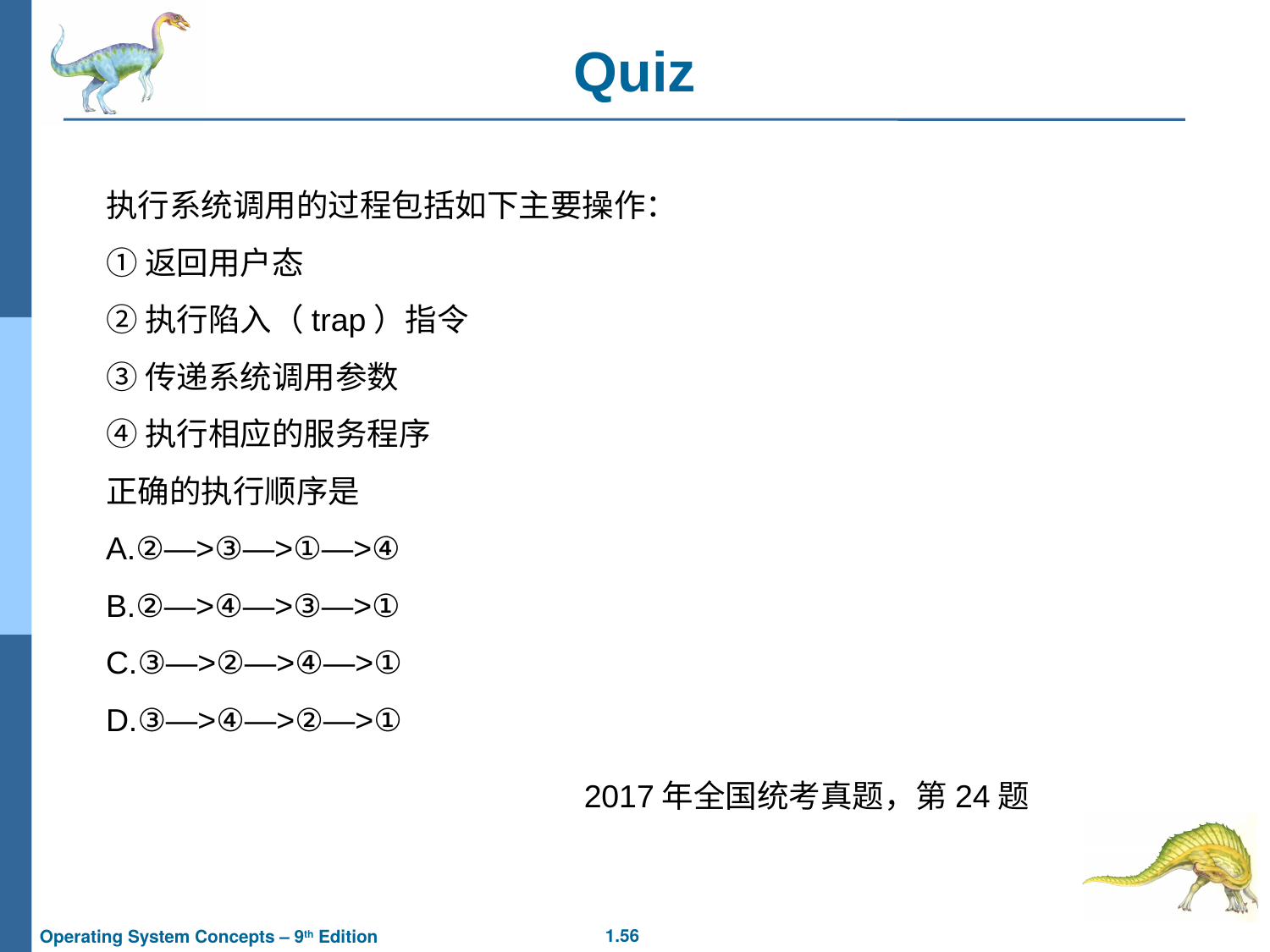

Quiz
执行系统调用的过程包括如下主要操作：
①返回用户态
②执行陷入（trap）指令
③传递系统调用参数
④执行相应的服务程序
正确的执行顺序是
A.②—>③—>①—>④
B.②—>④—>③—>①
C.③—>②—>④—>①
D.③—>④—>②—>①
2017年全国统考真题，第24题